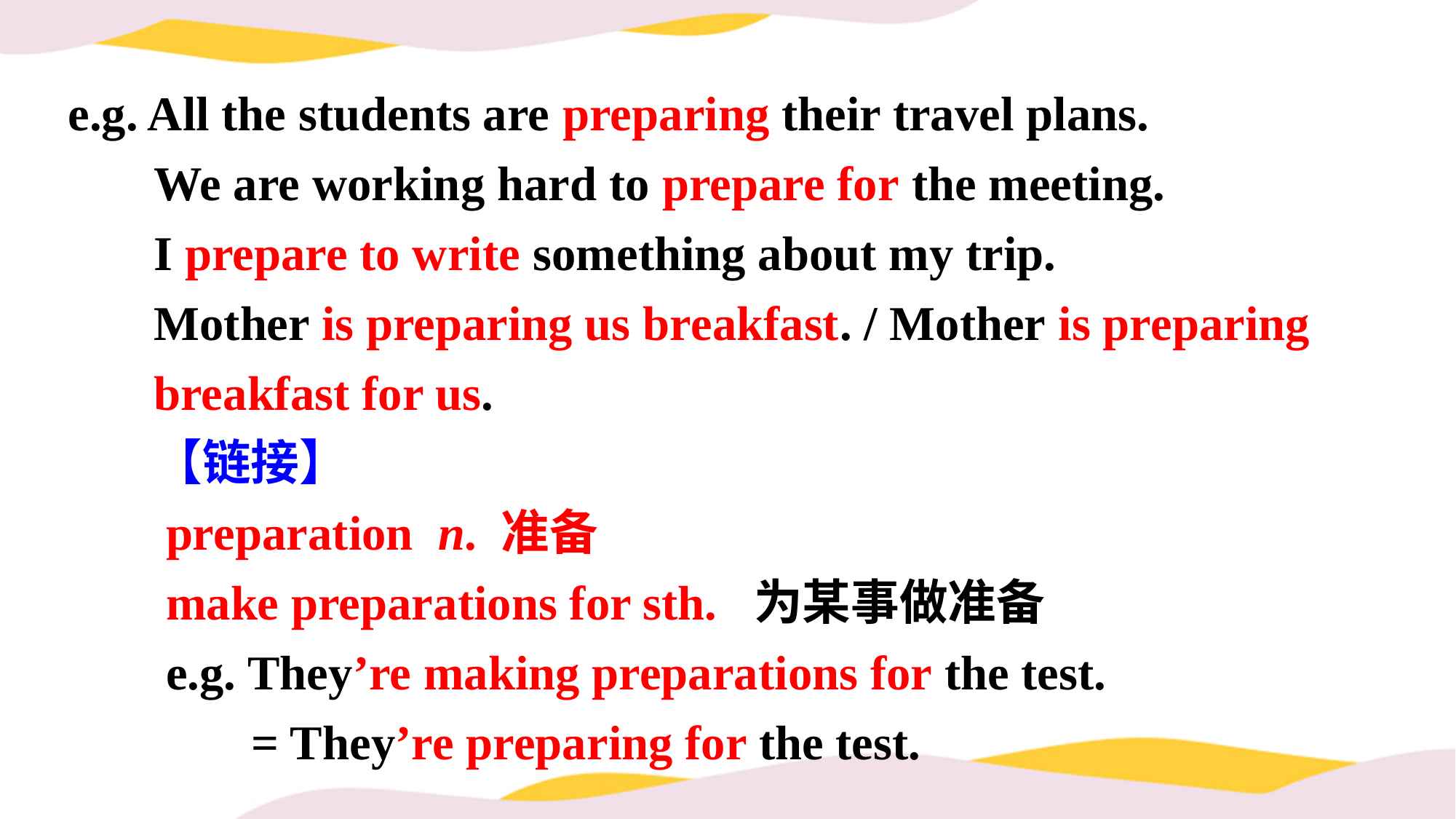

e.g. All the students are preparing their travel plans.
We are working hard to prepare for the meeting.
I prepare to write something about my trip.
Mother is preparing us breakfast. / Mother is preparing breakfast for us.
【链接】
 preparation  n. 准备
 make preparations for sth.  为某事做准备
 e.g. They’re making preparations for the test.
        = They’re preparing for the test.